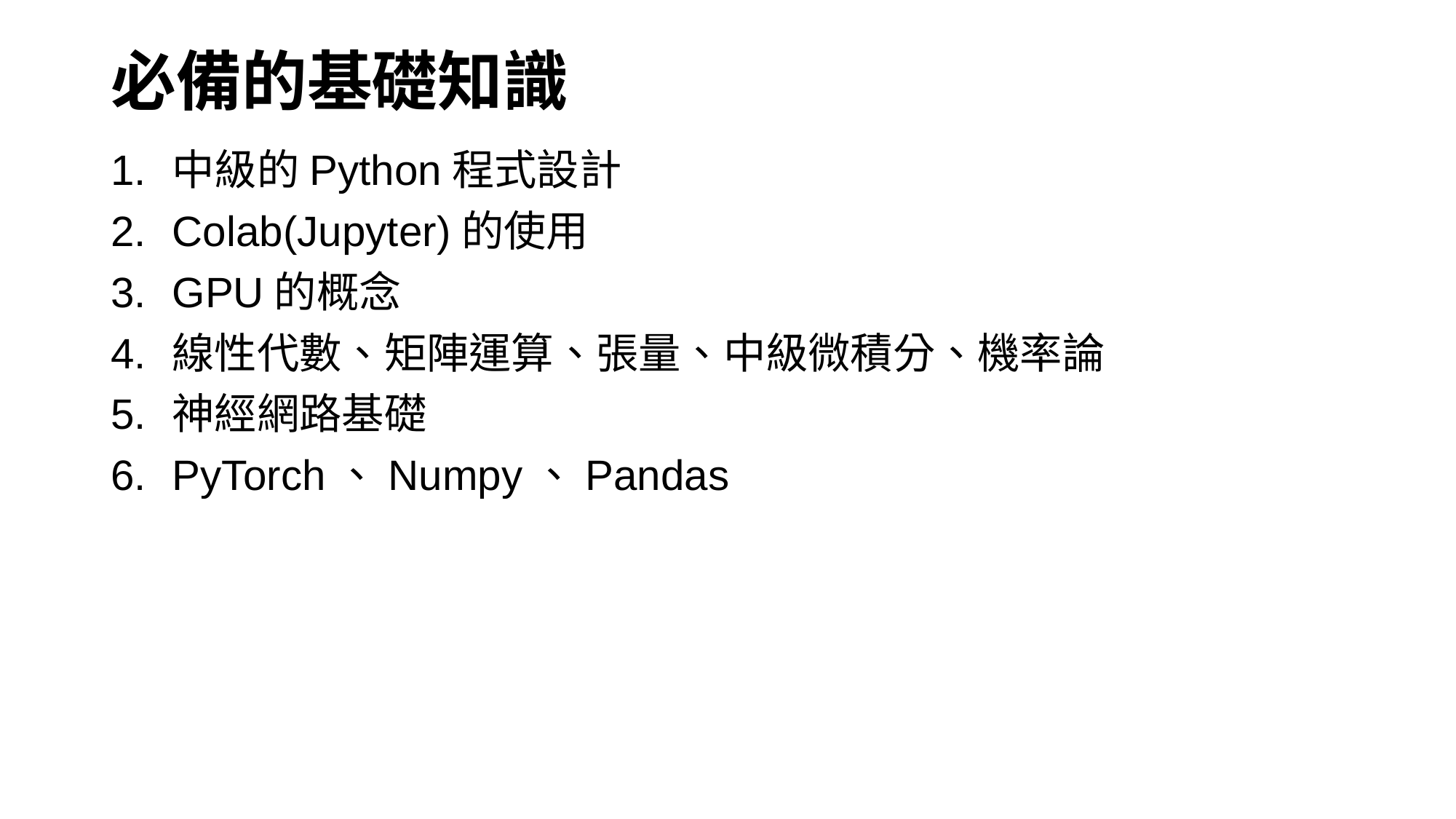

# 必備的基礎知識
中級的Python程式設計
Colab(Jupyter)的使用
GPU的概念
線性代數、矩陣運算、張量、中級微積分、機率論
神經網路基礎
PyTorch、Numpy、Pandas